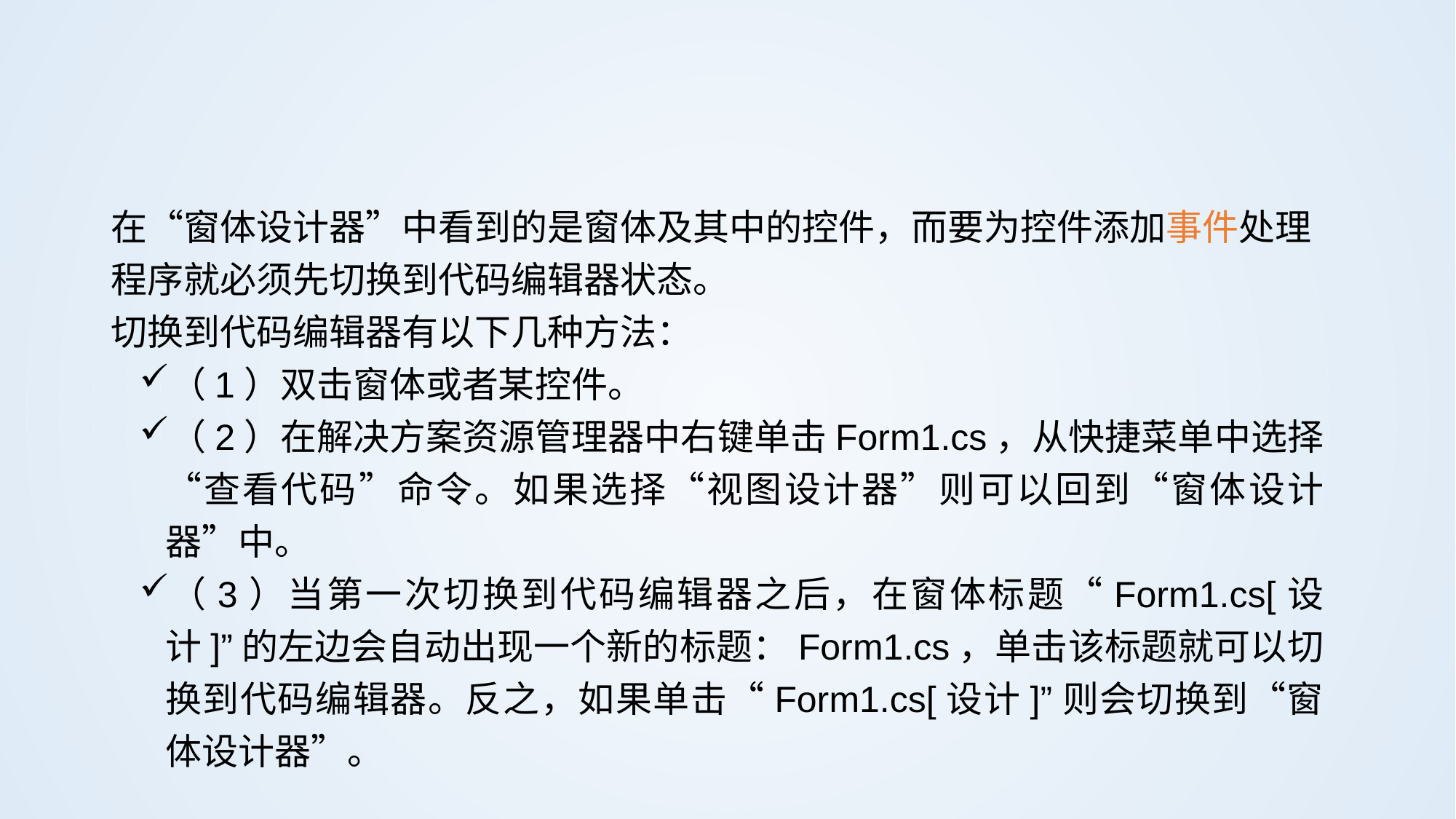

#
在“窗体设计器”中看到的是窗体及其中的控件，而要为控件添加事件处理程序就必须先切换到代码编辑器状态。
切换到代码编辑器有以下几种方法：
（1）双击窗体或者某控件。
（2）在解决方案资源管理器中右键单击Form1.cs，从快捷菜单中选择“查看代码”命令。如果选择“视图设计器”则可以回到“窗体设计器”中。
（3）当第一次切换到代码编辑器之后，在窗体标题“Form1.cs[设计]”的左边会自动出现一个新的标题：Form1.cs，单击该标题就可以切换到代码编辑器。反之，如果单击“Form1.cs[设计]”则会切换到“窗体设计器”。